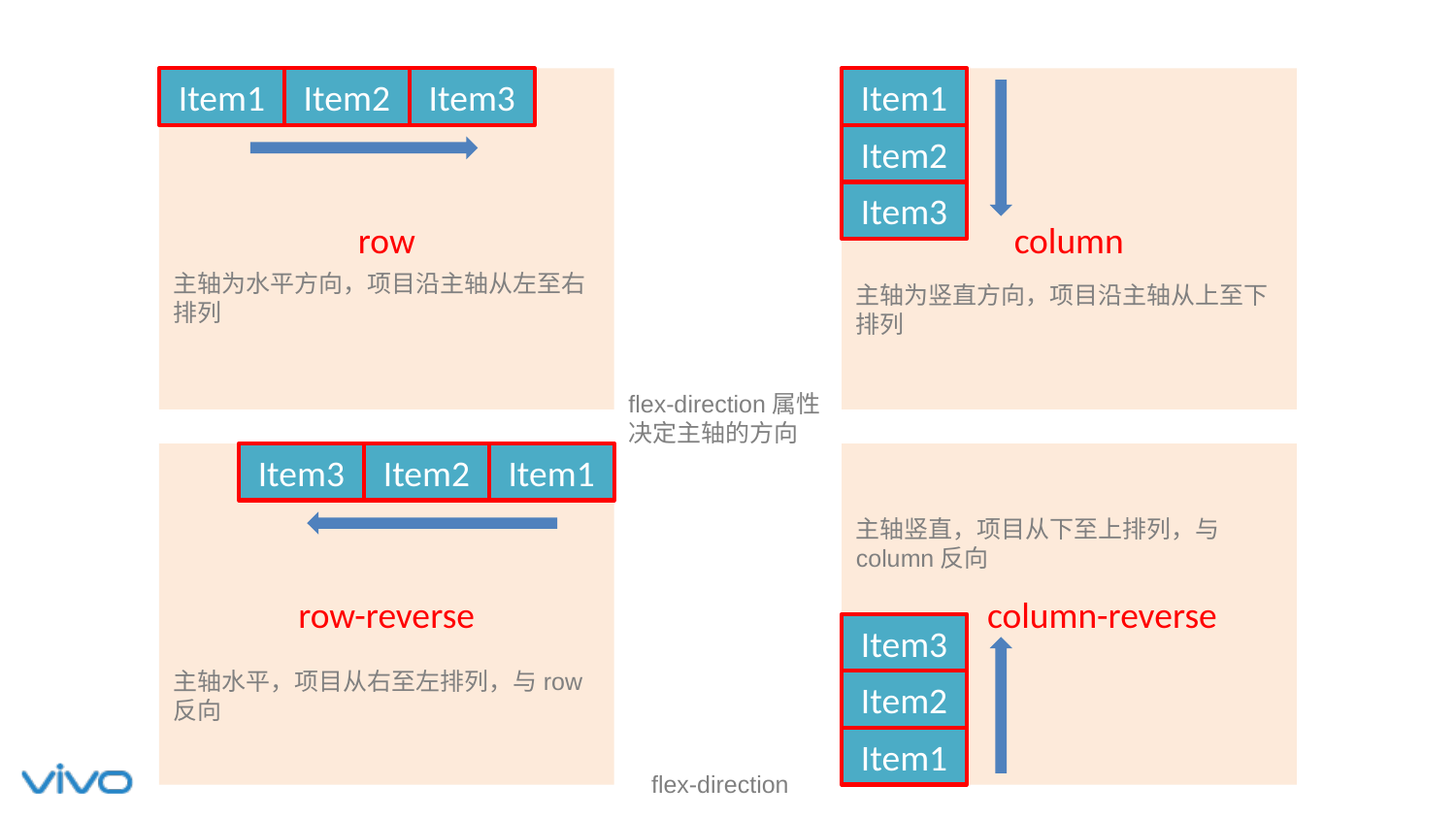

row
Item1
Item2
Item3
column
Item1
Item2

Item3
主轴为水平方向，项目沿主轴从左至右排列
主轴为竖直方向，项目沿主轴从上至下排列
flex-direction属性决定主轴的方向
row-reverse
Item3
Item2
Item1
        column-reverse
主轴竖直，项目从下至上排列，与column反向

Item3
主轴水平，项目从右至左排列，与row反向
Item2

Item1
flex-direction